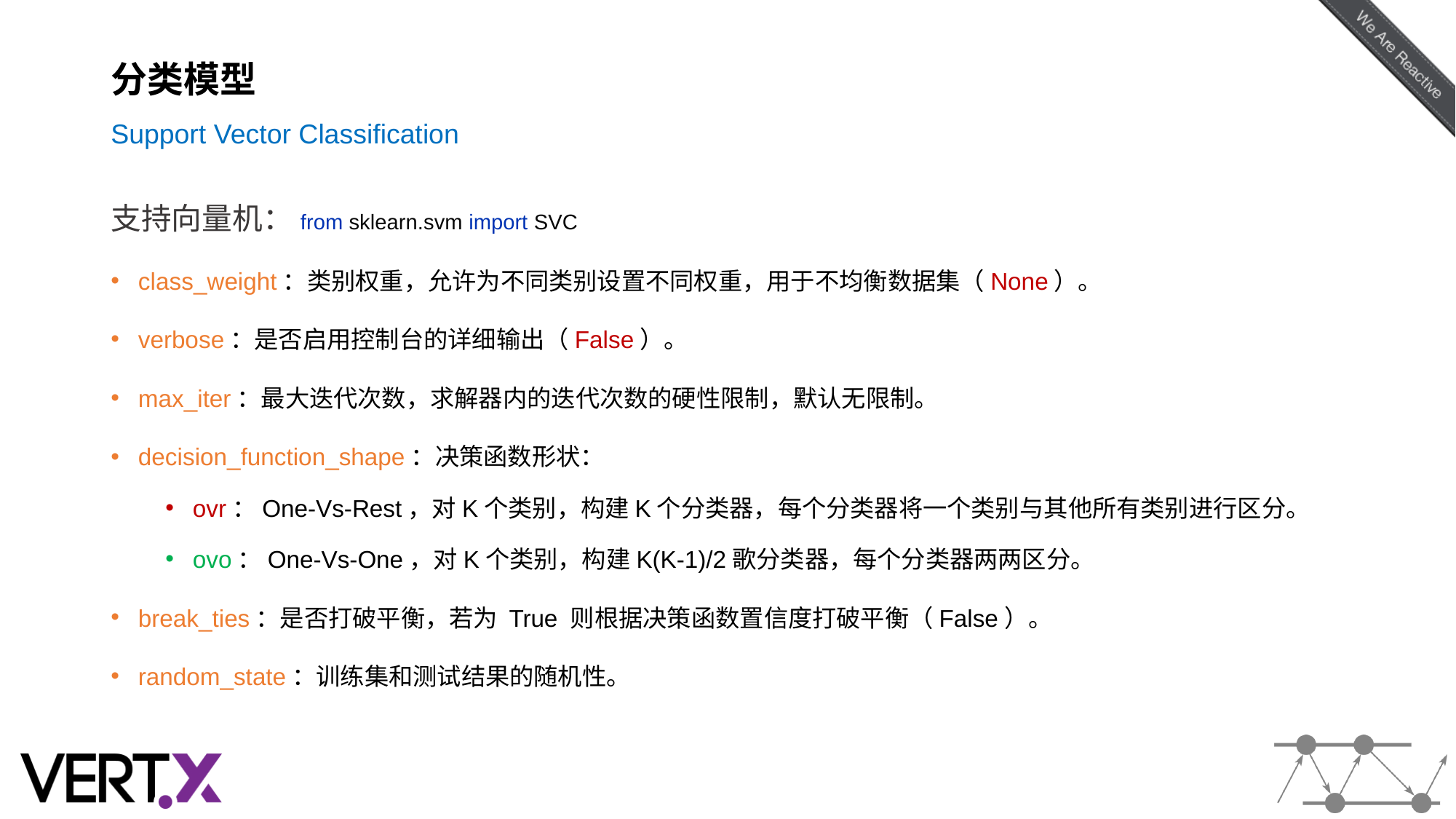

# 分类模型 Support Vector Classification
支持向量机： from sklearn.svm import SVC
class_weight：类别权重，允许为不同类别设置不同权重，用于不均衡数据集（None）。
verbose：是否启用控制台的详细输出（False）。
max_iter：最大迭代次数，求解器内的迭代次数的硬性限制，默认无限制。
decision_function_shape：决策函数形状：
ovr：One-Vs-Rest，对K个类别，构建K个分类器，每个分类器将一个类别与其他所有类别进行区分。
ovo：One-Vs-One，对K个类别，构建K(K-1)/2歌分类器，每个分类器两两区分。
break_ties：是否打破平衡，若为 True 则根据决策函数置信度打破平衡（False）。
random_state：训练集和测试结果的随机性。